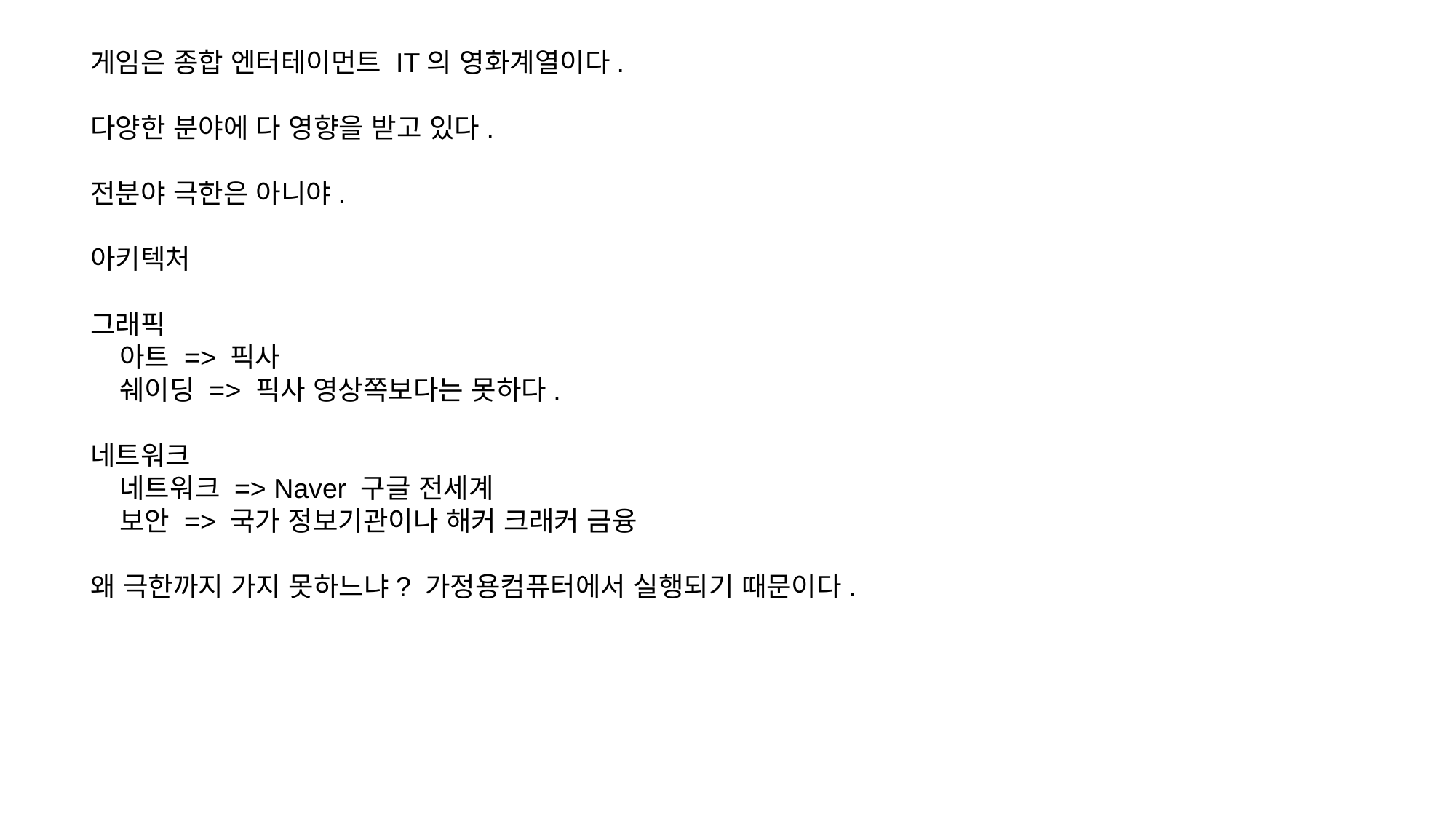

게임은 종합 엔터테이먼트 IT의 영화계열이다.

다양한 분야에 다 영향을 받고 있다.

전분야 극한은 아니야.

아키텍처

그래픽
   아트 => 픽사
   쉐이딩 => 픽사 영상쪽보다는 못하다.

네트워크
   네트워크 => Naver 구글 전세계
   보안 => 국가 정보기관이나 해커 크래커 금융

왜 극한까지 가지 못하느냐? 가정용컴퓨터에서 실행되기 때문이다.